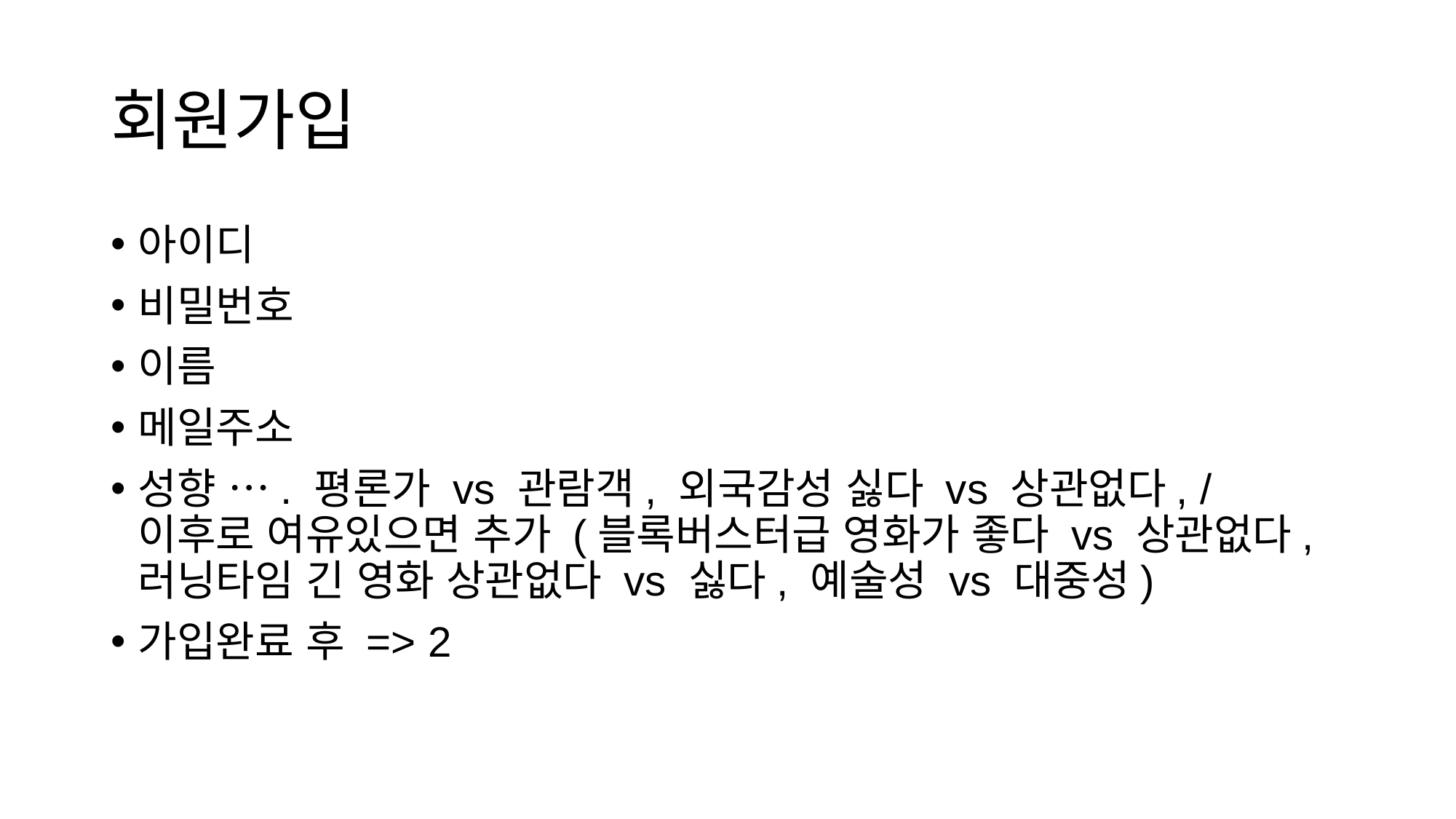

# 회원가입
아이디
비밀번호
이름
메일주소
성향 …. 평론가 vs 관람객, 외국감성 싫다 vs 상관없다, / 이후로 여유있으면 추가 (블록버스터급 영화가 좋다 vs 상관없다, 러닝타임 긴 영화 상관없다 vs 싫다, 예술성 vs 대중성)
가입완료 후 => 2